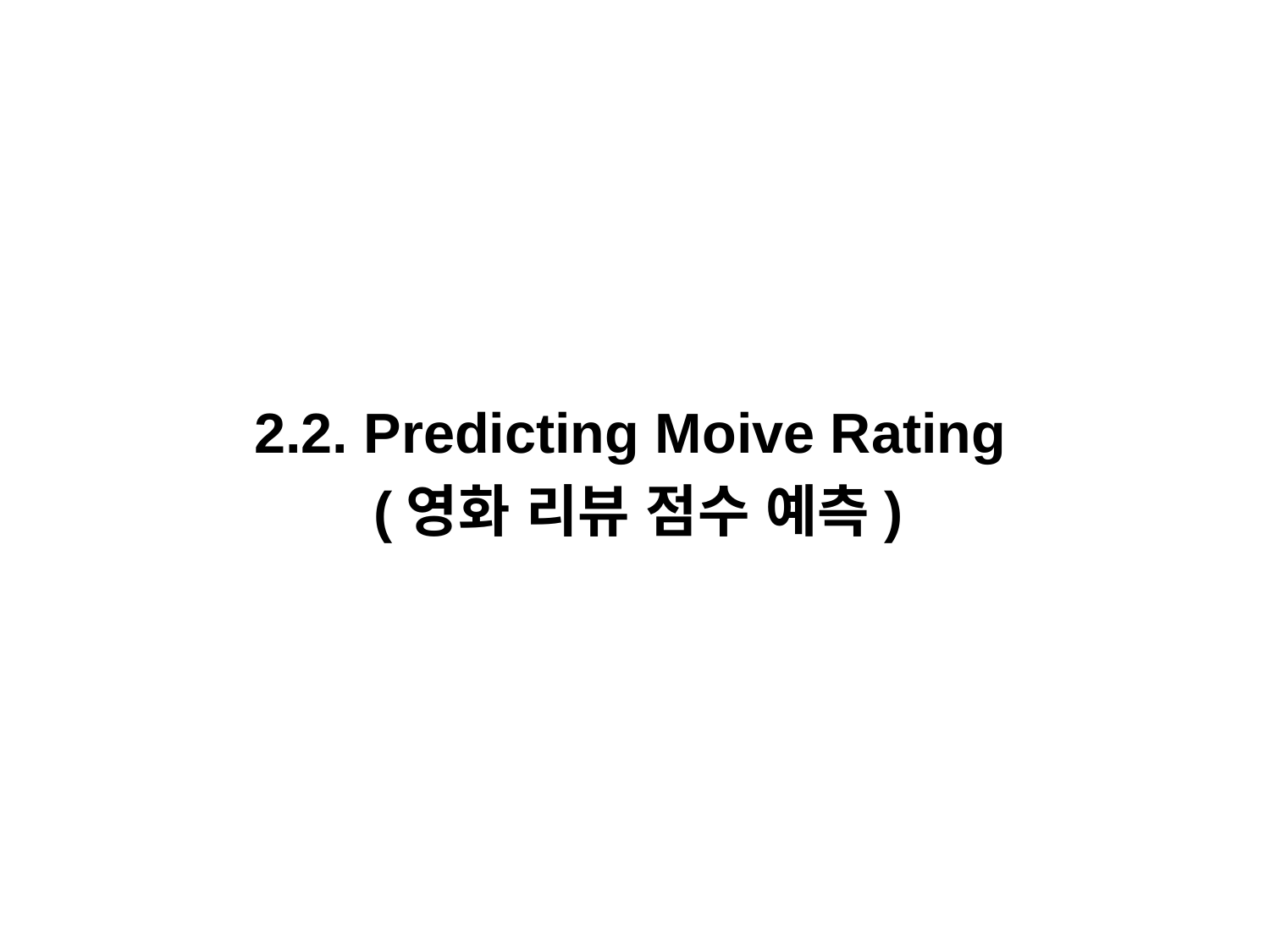

2.2. Predicting Moive Rating
(영화 리뷰 점수 예측)
25